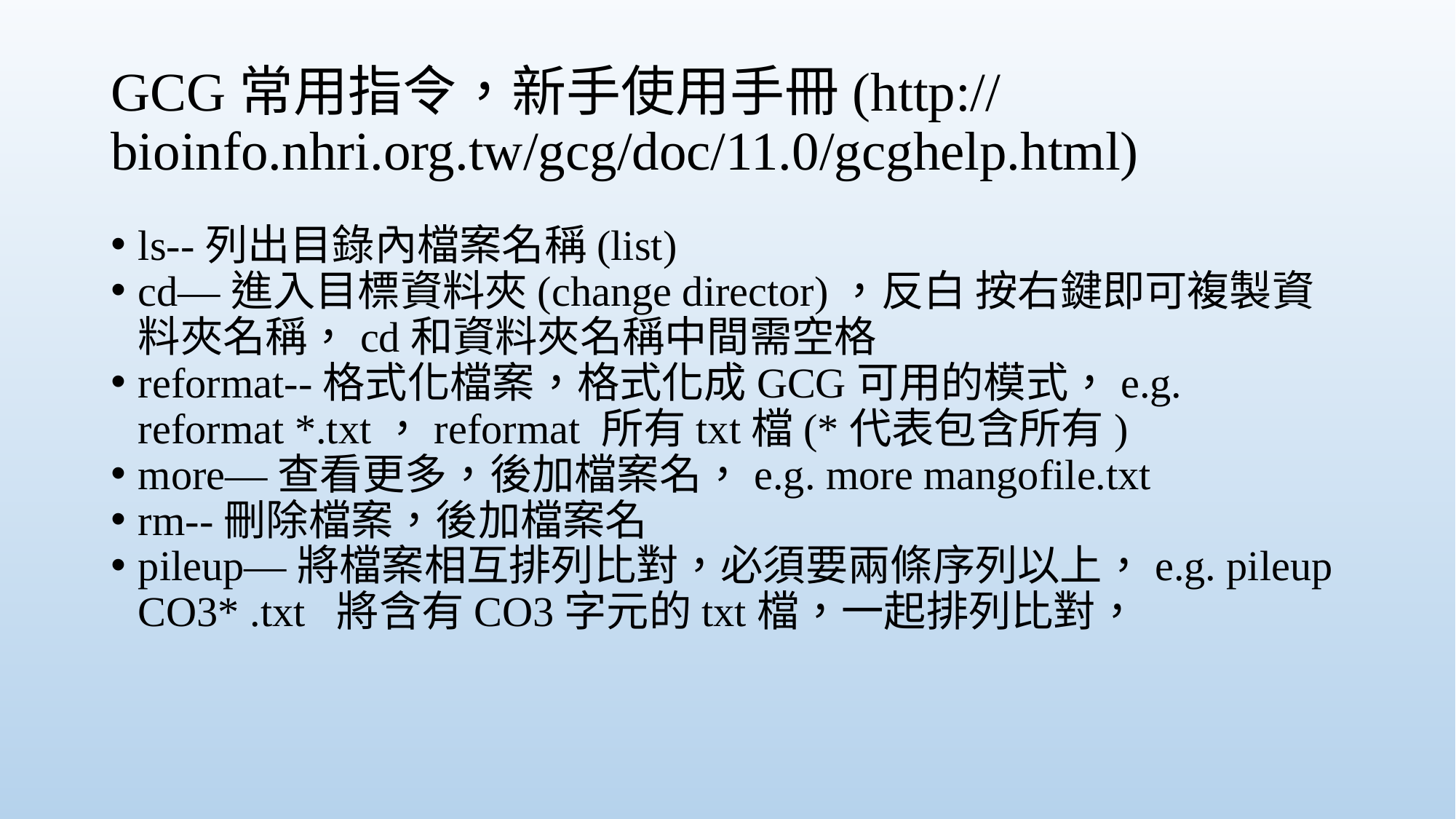

# GCG常用指令，新手使用手冊(http://bioinfo.nhri.org.tw/gcg/doc/11.0/gcghelp.html)
ls--列出目錄內檔案名稱(list)
cd—進入目標資料夾(change director)，反白 按右鍵即可複製資料夾名稱，cd和資料夾名稱中間需空格
reformat--格式化檔案，格式化成GCG可用的模式，e.g.  reformat *.txt，reformat 所有txt檔(*代表包含所有)
more—查看更多，後加檔案名，e.g. more mangofile.txt
rm--刪除檔案，後加檔案名
pileup—將檔案相互排列比對，必須要兩條序列以上，e.g. pileup CO3* .txt  將含有CO3字元的txt檔，一起排列比對，